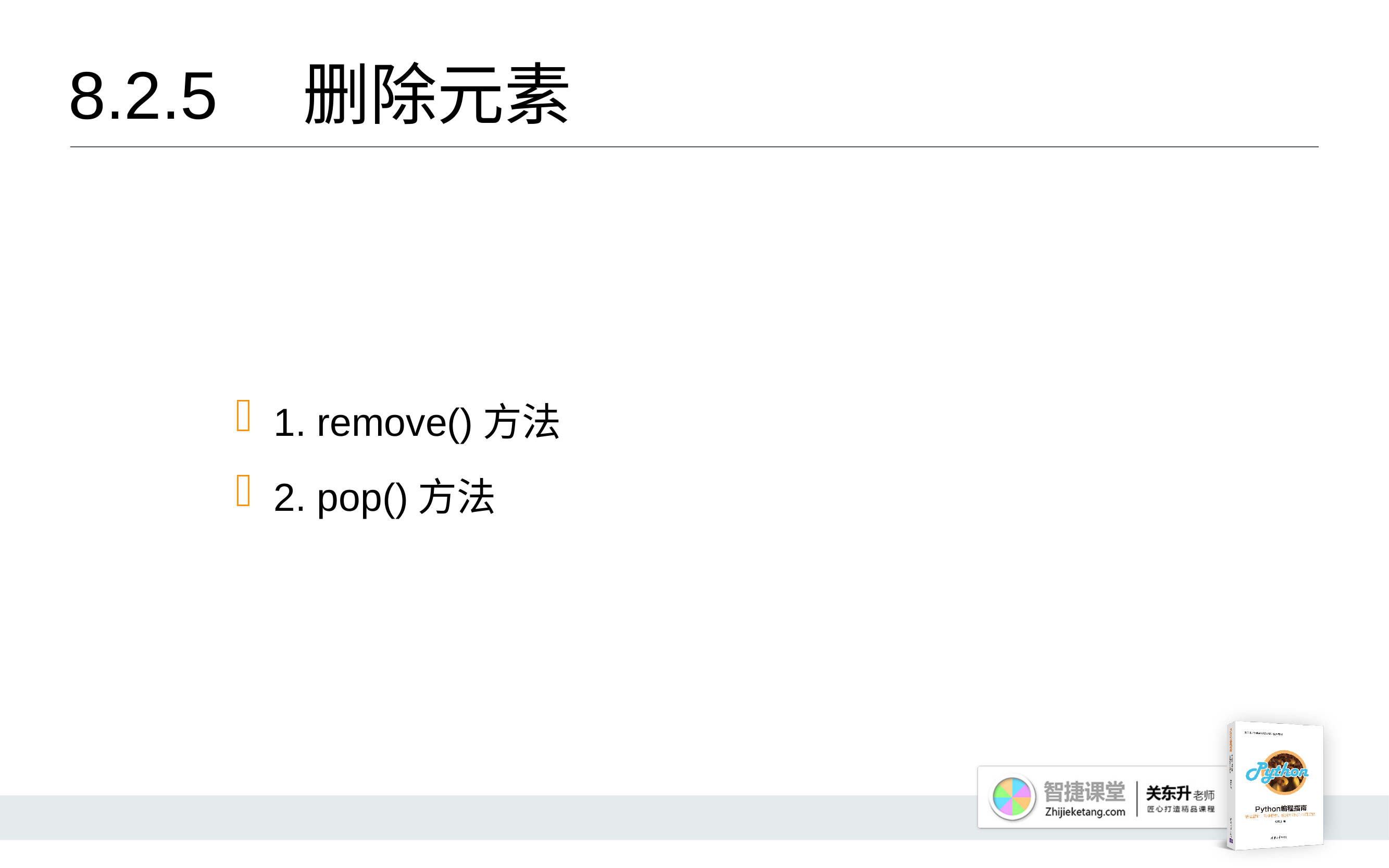

# 8.2.5 	删除元素
1. remove()方法
2. pop()方法